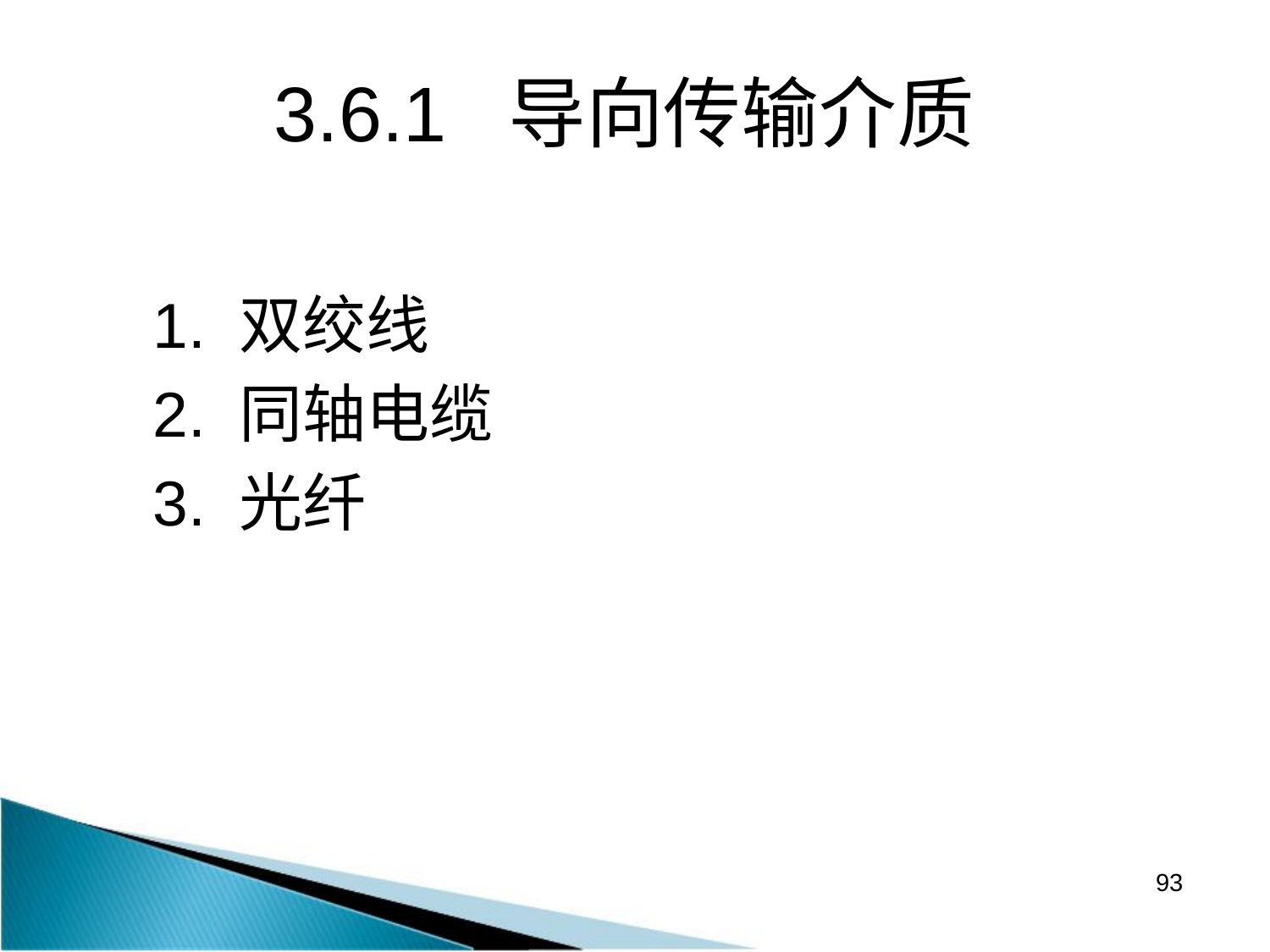

# 3.6.1  导向传输介质

1. 双绞线
2. 同轴电缆
3. 光纤
93